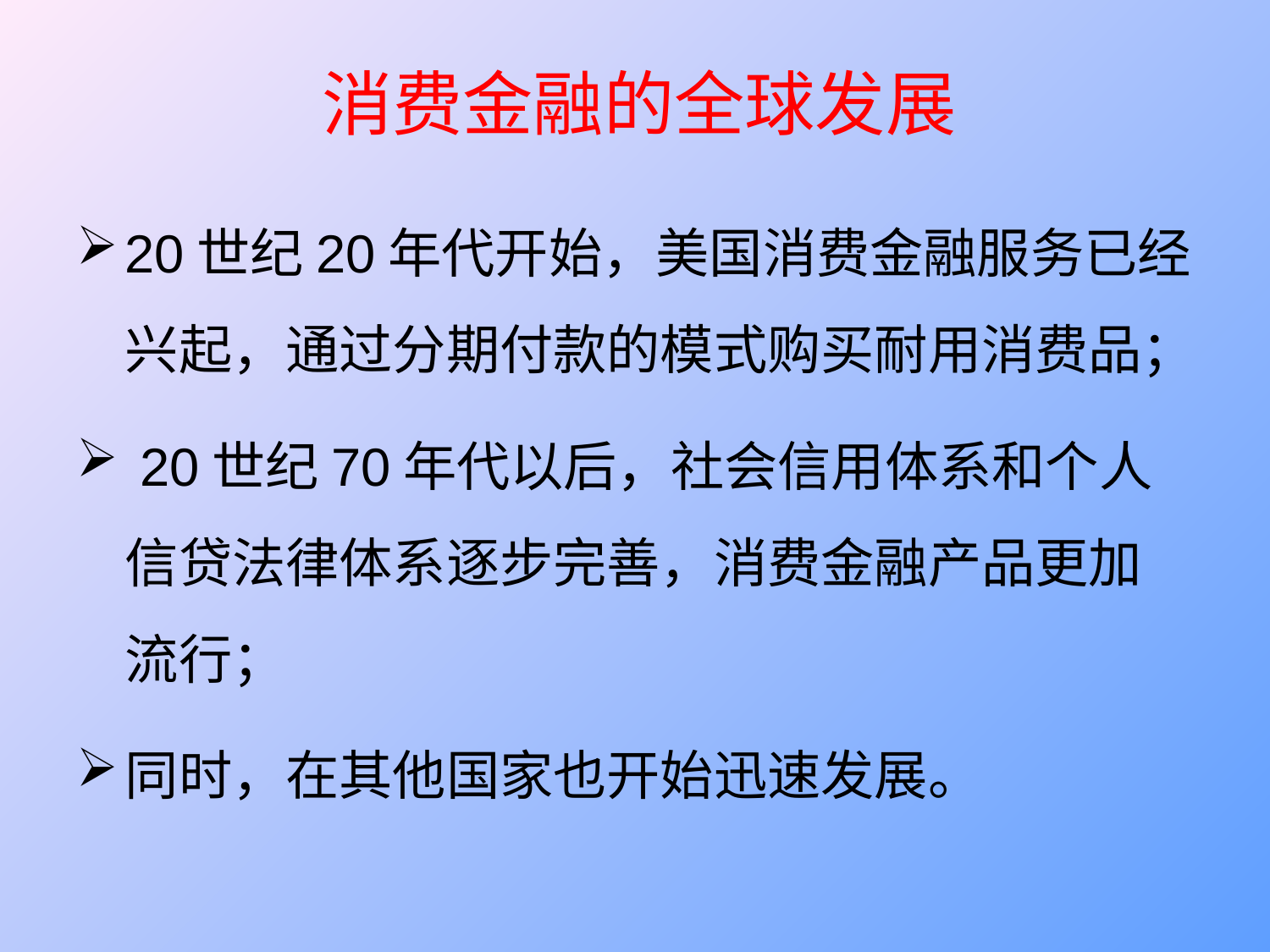

# 消费金融的全球发展
20世纪20年代开始，美国消费金融服务已经兴起，通过分期付款的模式购买耐用消费品；
 20世纪70年代以后，社会信用体系和个人信贷法律体系逐步完善，消费金融产品更加流行；
同时，在其他国家也开始迅速发展。